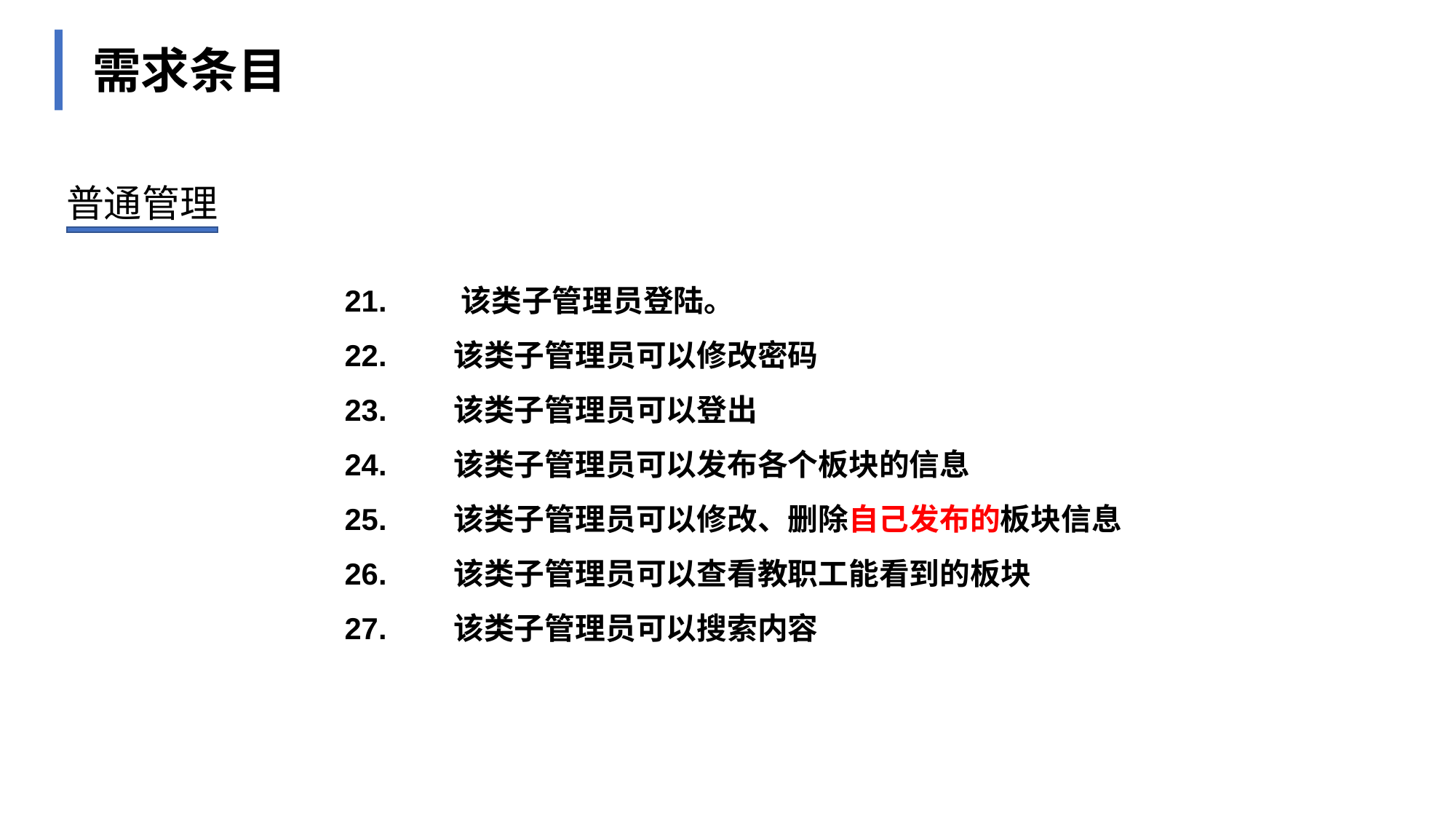

需求条目
普通管理

21.        该类子管理员登陆。
22.	该类子管理员可以修改密码
23.	该类子管理员可以登出
24.	该类子管理员可以发布各个板块的信息
25.	该类子管理员可以修改、删除自己发布的板块信息
26.	该类子管理员可以查看教职工能看到的板块
27.	该类子管理员可以搜索内容